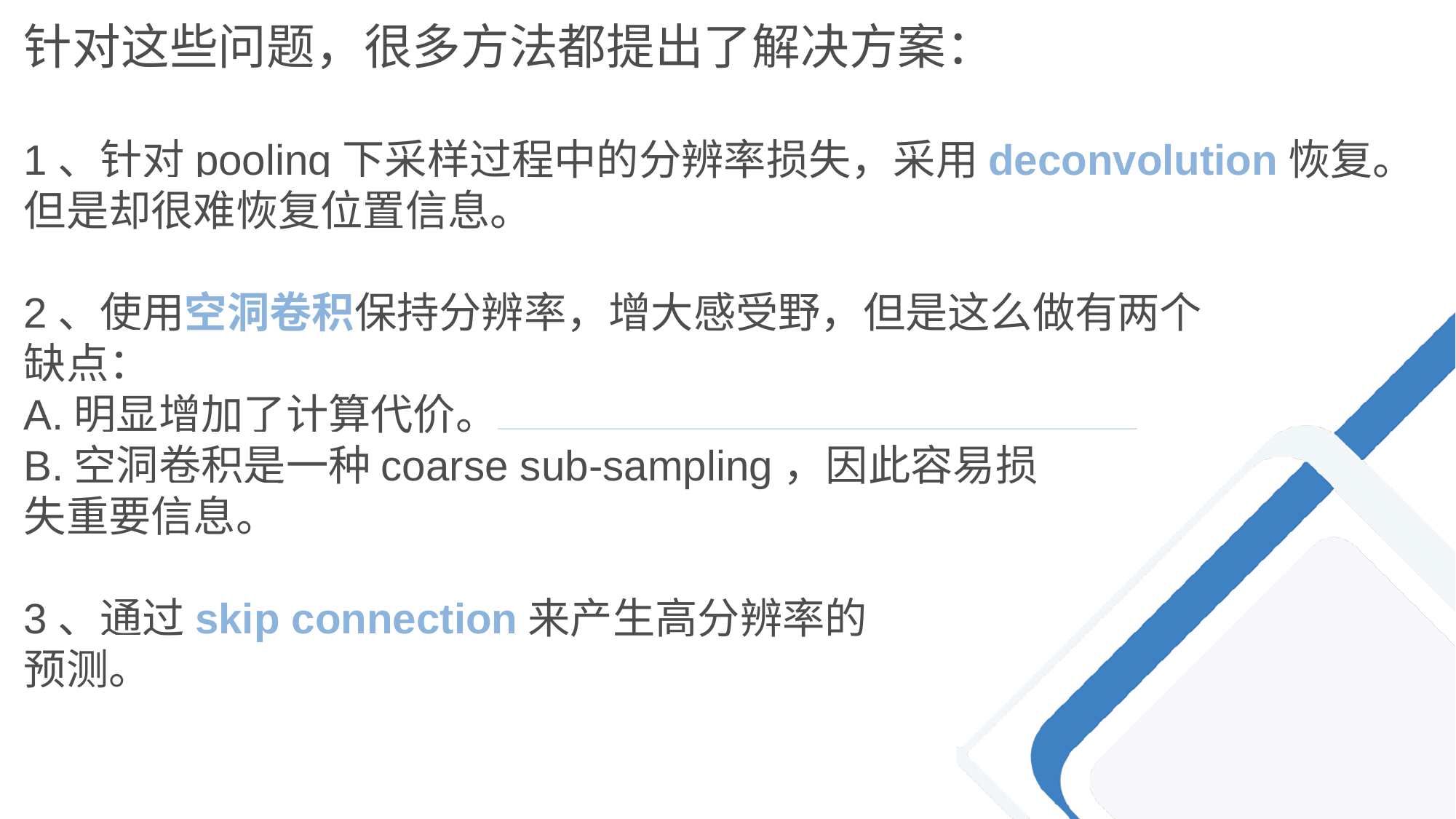

针对这些问题，很多方法都提出了解决方案：

1、针对pooling下采样过程中的分辨率损失，采用deconvolution恢复。但是却很难恢复位置信息。

2、使用空洞卷积保持分辨率，增大感受野，但是这么做有两个
缺点：
A.明显增加了计算代价。
B.空洞卷积是一种coarse sub-sampling，因此容易损
失重要信息。

3、通过skip connection来产生高分辨率的
预测。